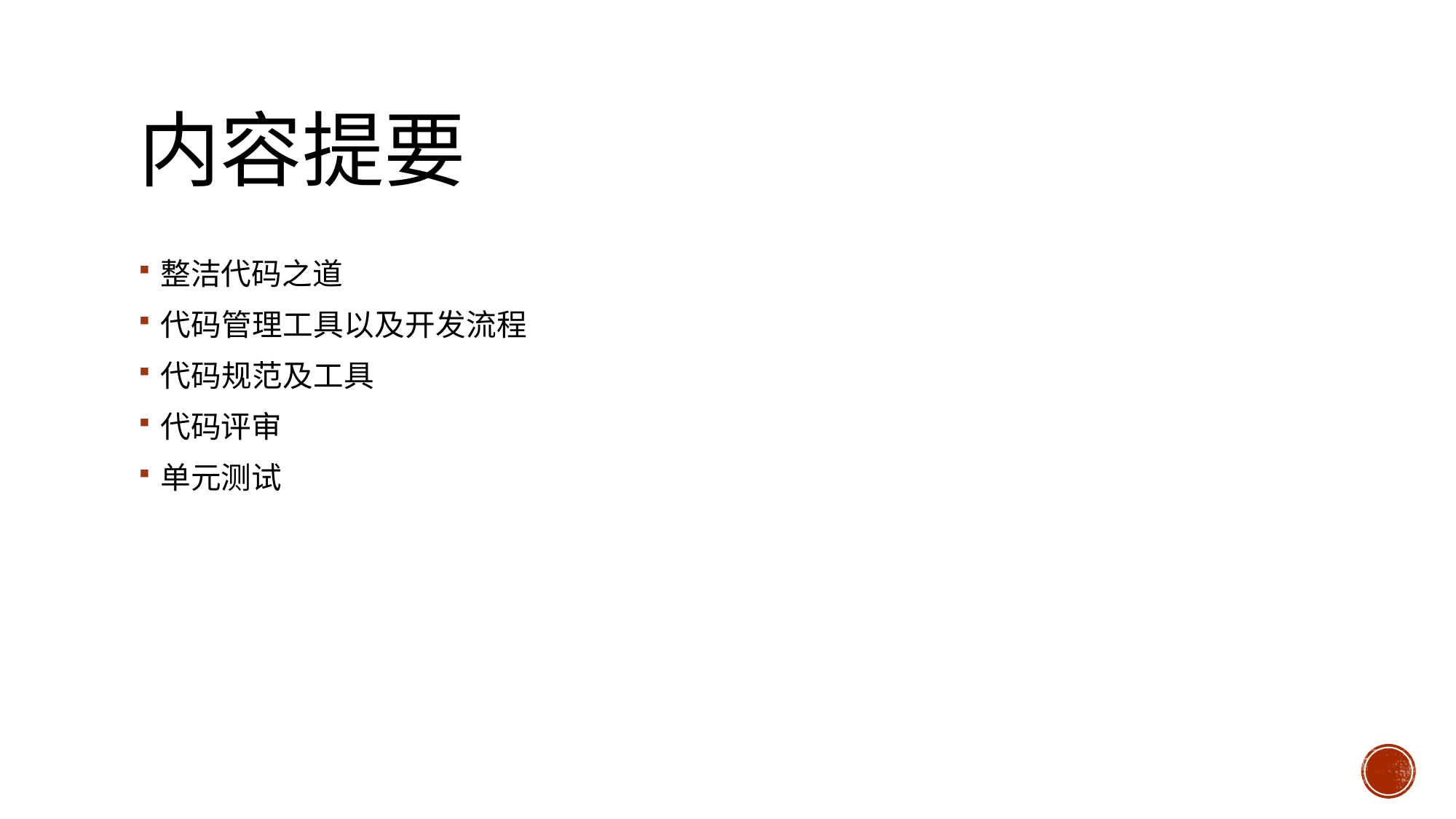

# 内容提要
整洁代码之道
代码管理工具以及开发流程
代码规范及工具
代码评审
单元测试